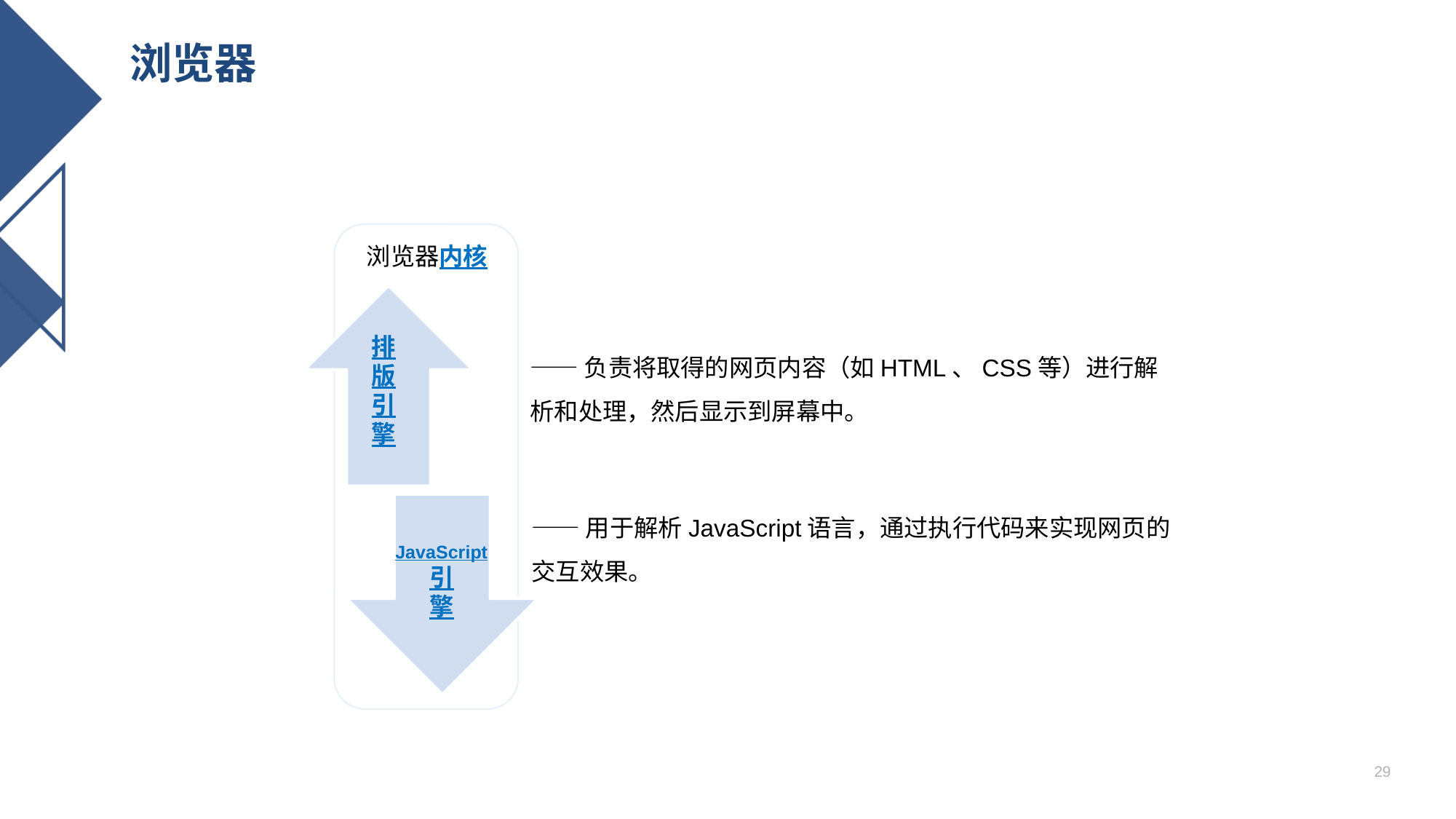

# 浏览器

浏览器内核

排版引擎
——负责将取得的网页内容（如HTML、CSS等）进行解析和处理，然后显示到屏幕中。
——用于解析JavaScript语言，通过执行代码来实现网页的交互效果。

JavaScript
引
擎
29